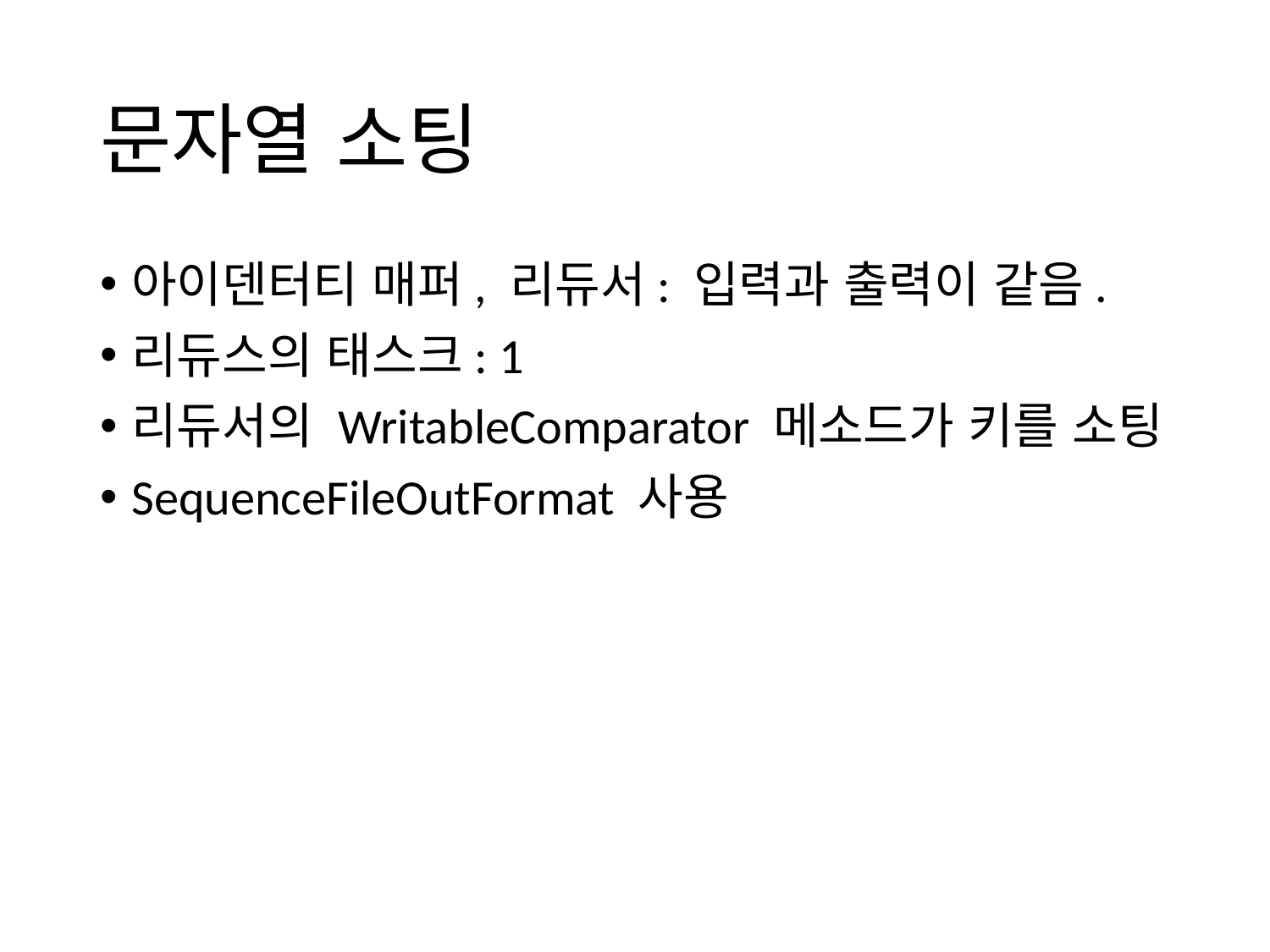

# 문자열 소팅
아이덴터티 매퍼, 리듀서: 입력과 출력이 같음.
리듀스의 태스크: 1
리듀서의 WritableComparator 메소드가 키를 소팅
SequenceFileOutFormat 사용